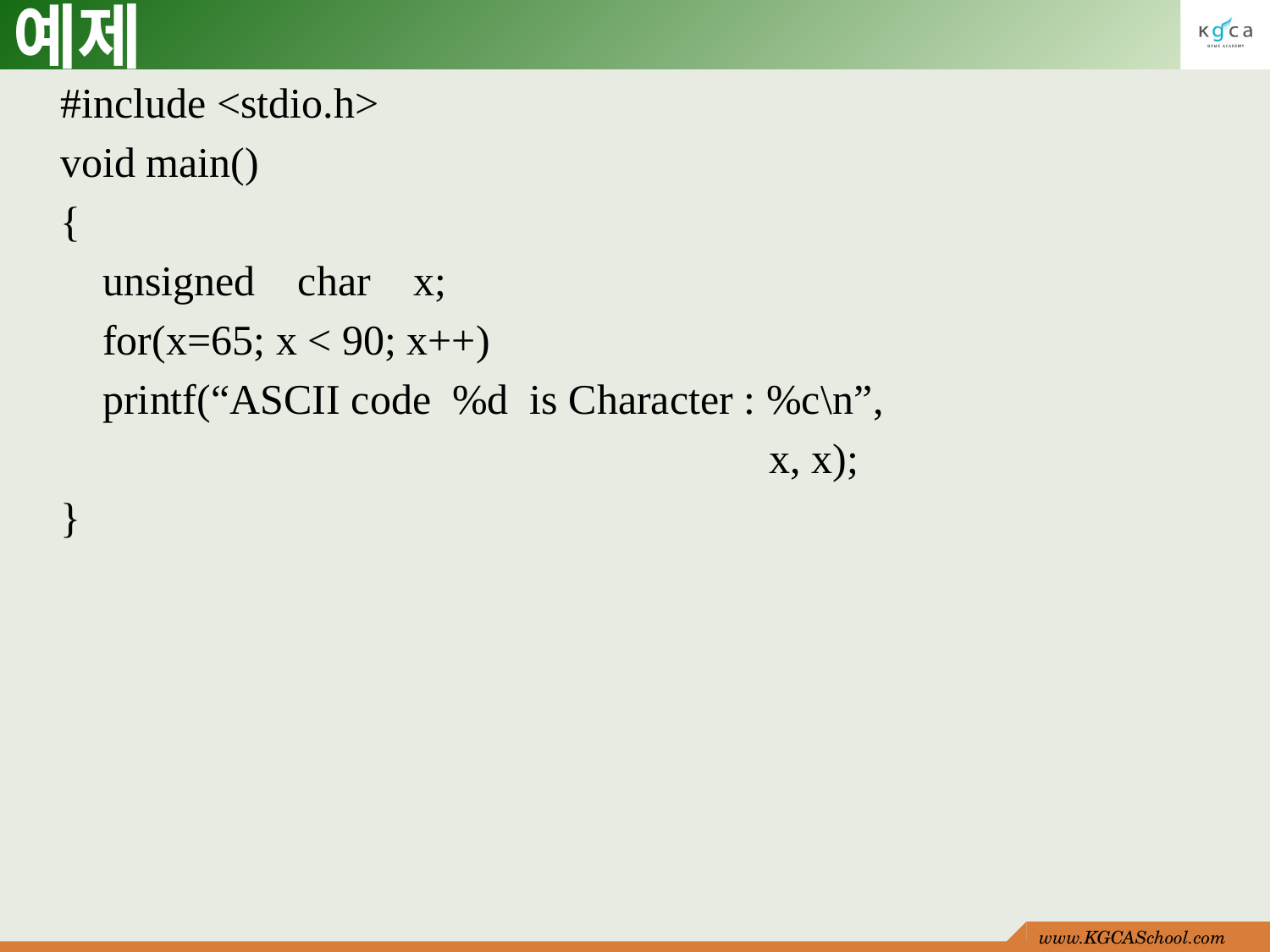

# 예제
#include <stdio.h>
void main()
{
    unsigned    char    x;
    for(x=65; x < 90; x++)
    printf(“ASCII code  %d  is Character : %c\n”,
                                                                   x, x);
}